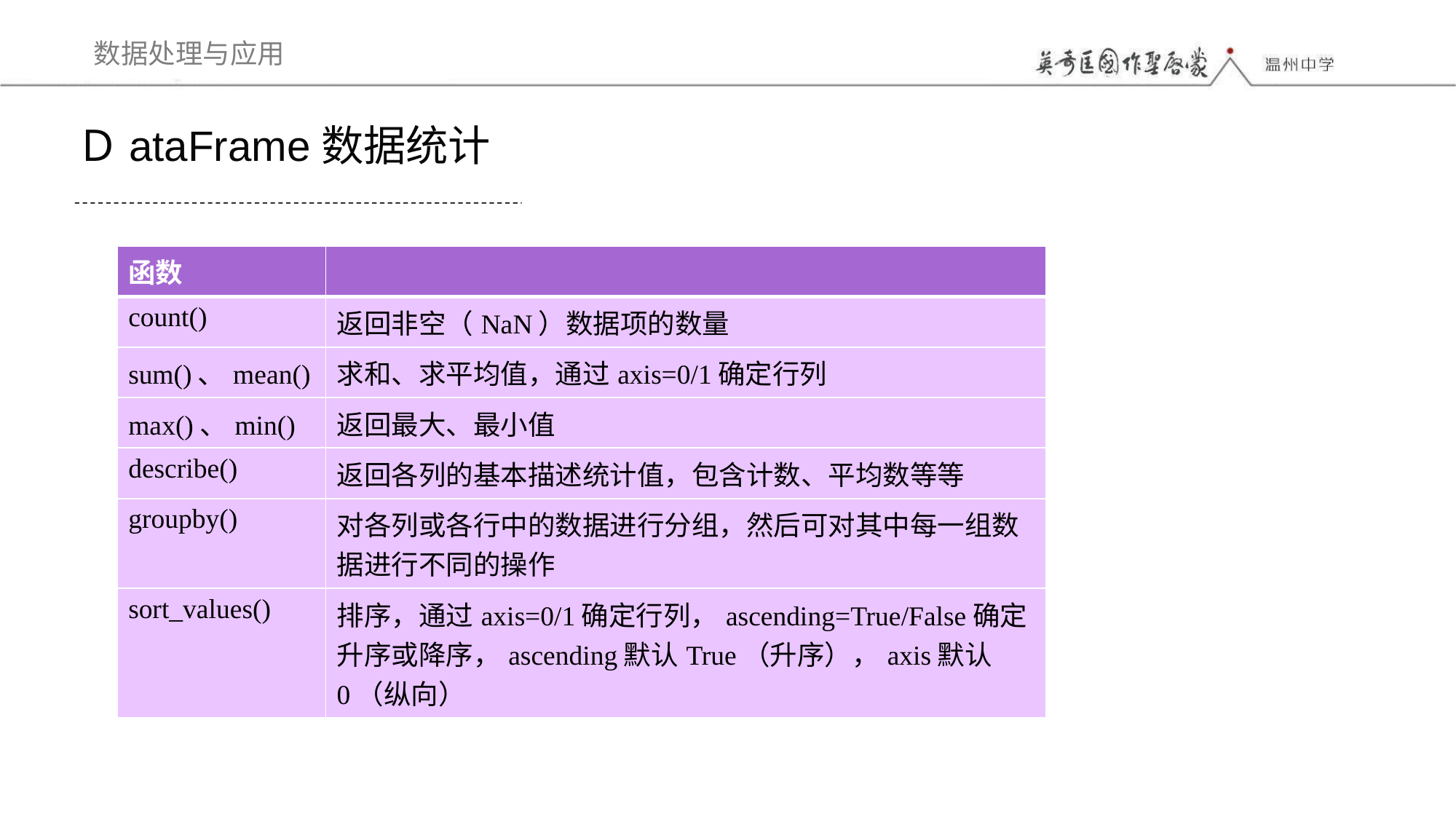

# ＤataFrame数据统计
| 函数 |  |
| --- | --- |
| count() | 返回非空（NaN）数据项的数量 |
| sum()、mean() | 求和、求平均值，通过axis=0/1确定行列 |
| max()、min() | 返回最大、最小值 |
| describe() | 返回各列的基本描述统计值，包含计数、平均数等等 |
| groupby() | 对各列或各行中的数据进行分组，然后可对其中每一组数据进行不同的操作 |
| sort\_values() | 排序，通过axis=0/1确定行列，ascending=True/False确定升序或降序，ascending默认True（升序），axis默认0（纵向） |